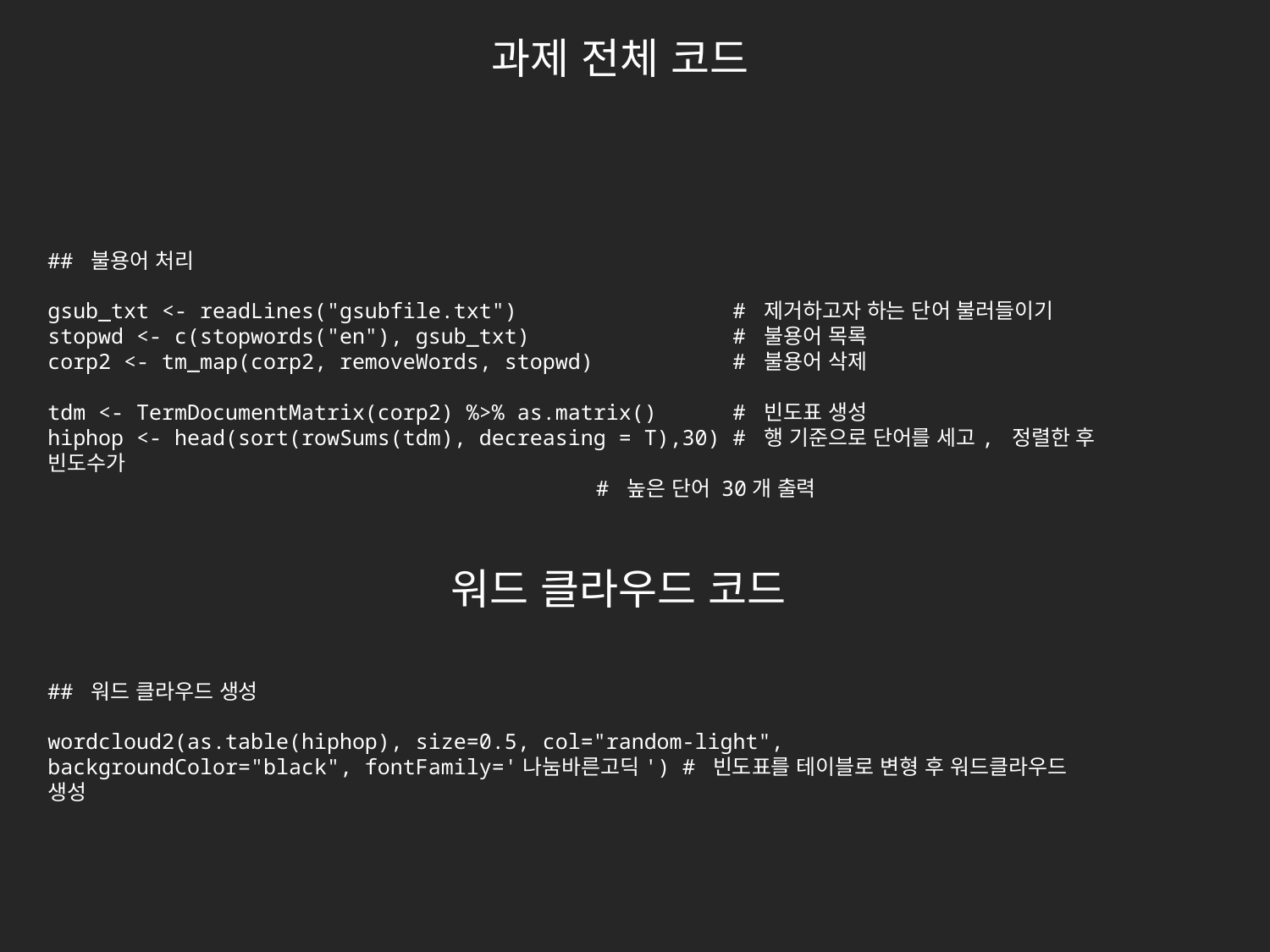

과제 전체 코드
# ## 불용어 처리 gsub_txt <- readLines("gsubfile.txt")                 # 제거하고자 하는 단어 불러들이기 stopwd <- c(stopwords("en"), gsub_txt)                # 불용어 목록 corp2 <- tm_map(corp2, removeWords, stopwd)           # 불용어 삭제 tdm <- TermDocumentMatrix(corp2) %>% as.matrix()      # 빈도표 생성 hiphop <- head(sort(rowSums(tdm), decreasing = T),30) # 행 기준으로 단어를 세고, 정렬한 후 빈도수가 # 높은 단어 30개 출력 ## 워드 클라우드 생성 wordcloud2(as.table(hiphop), size=0.5, col="random-light", backgroundColor="black", fontFamily='나눔바른고딕') # 빈도표를 테이블로 변형 후 워드클라우드 생성
워드 클라우드 코드